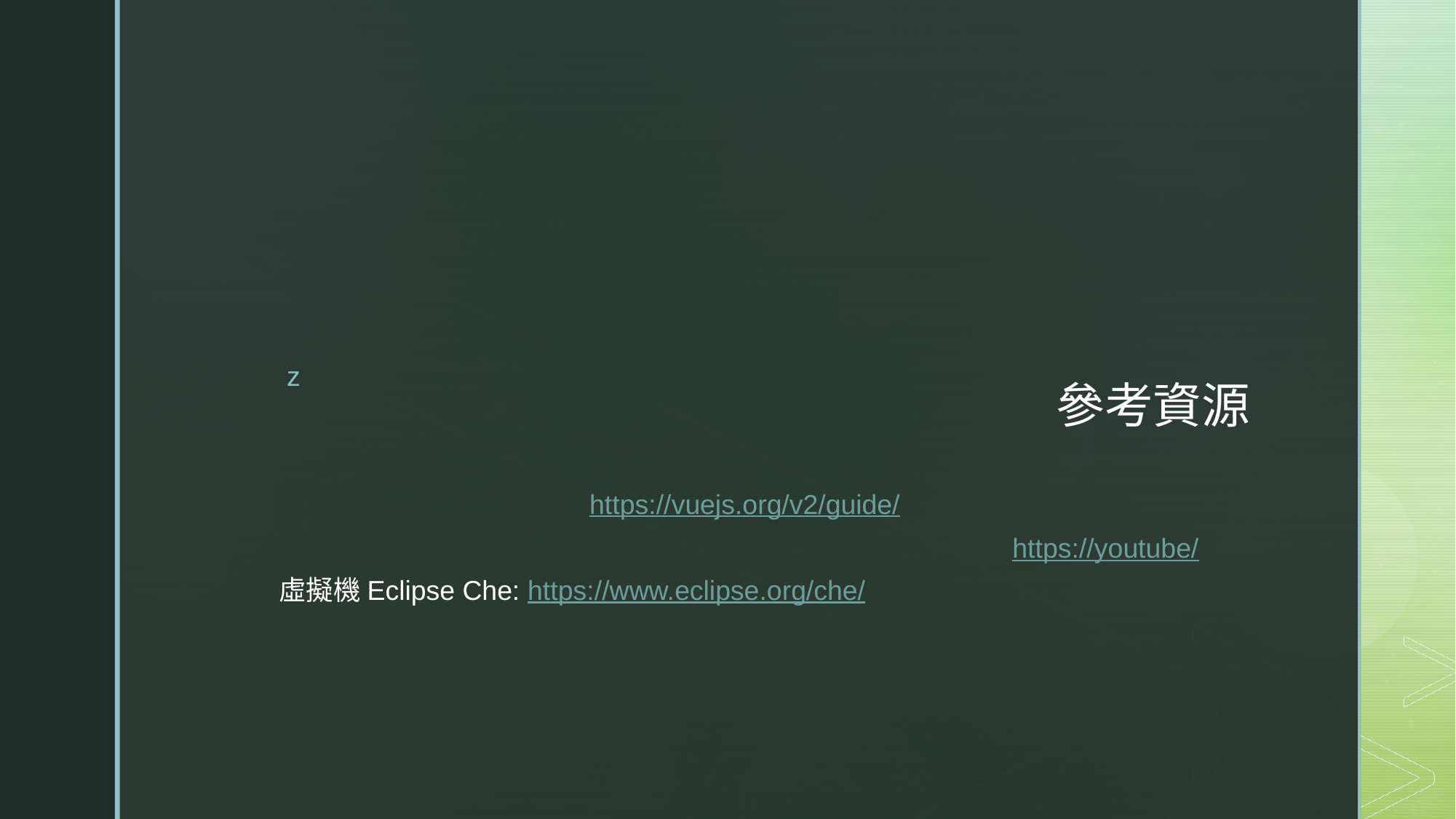

# 參考資源
https://vuejs.org/v2/guide/
https://youtube/
虛擬機Eclipse Che: https://www.eclipse.org/che/